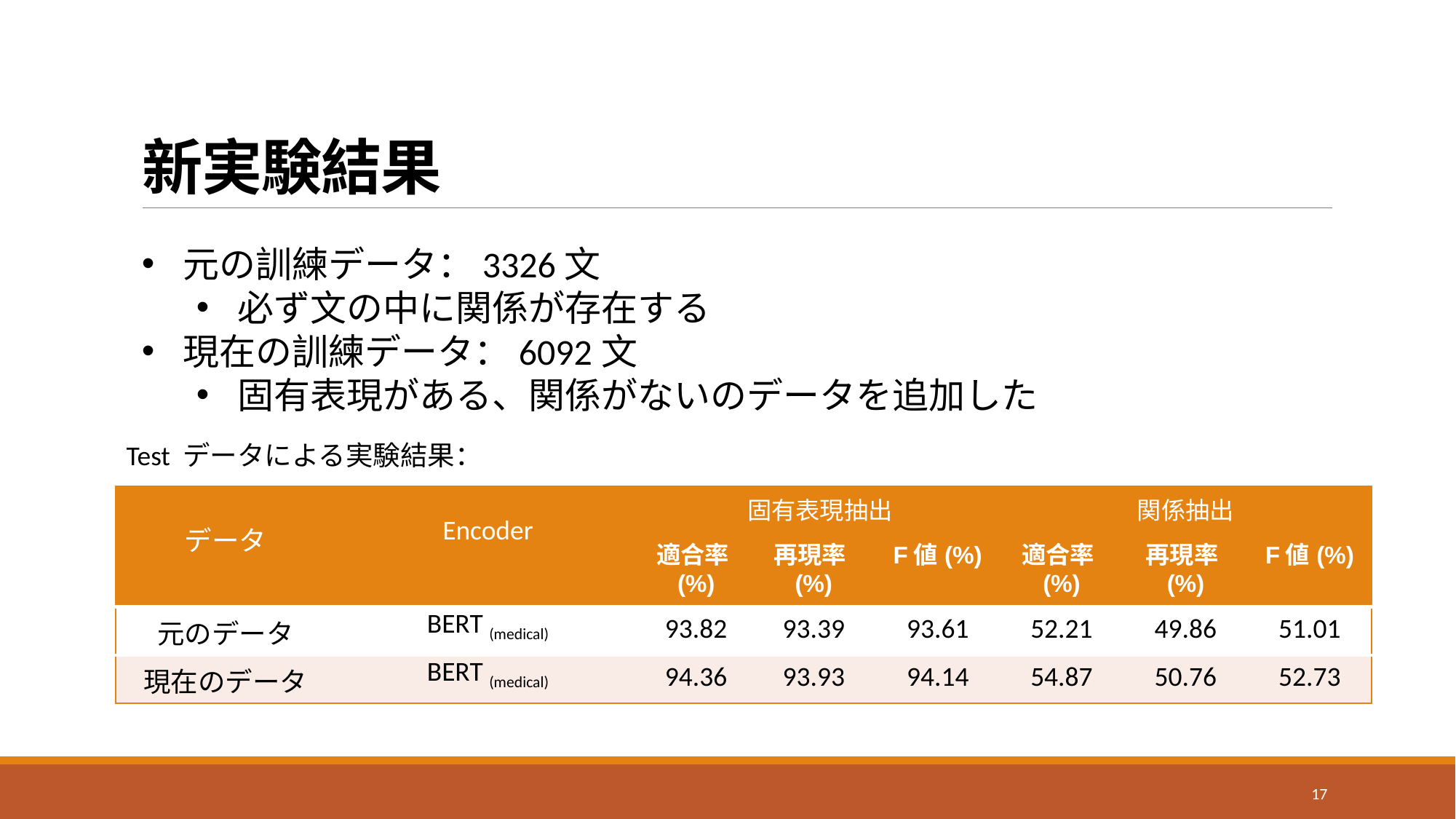

# 新実験結果
元の訓練データ：3326文
必ず文の中に関係が存在する
現在の訓練データ：6092文
固有表現がある、関係がないのデータを追加した
Test データによる実験結果：
| データ | Encoder | 固有表現抽出 |  |  | 関係抽出 |  |  |
| --- | --- | --- | --- | --- | --- | --- | --- |
|  |  | 適合率(%) | 再現率(%) | F値(%) | 適合率(%) | 再現率(%) | F値(%) |
| 元のデータ | BERT (medical) | 93.82 | 93.39 | 93.61 | 52.21 | 49.86 | 51.01 |
| 現在のデータ | BERT (medical) | 94.36 | 93.93 | 94.14 | 54.87 | 50.76 | 52.73 |
17